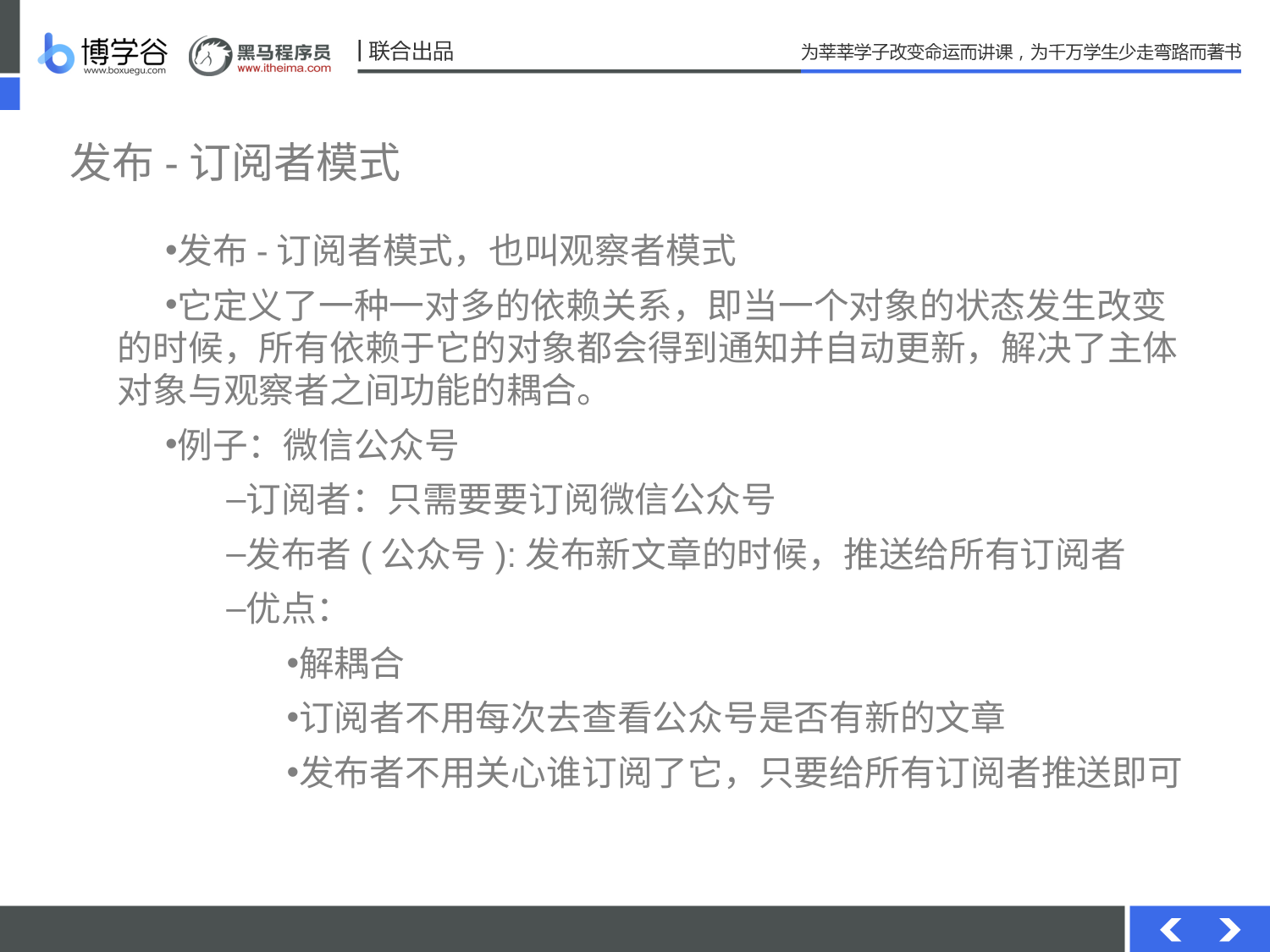

# 发布-订阅者模式
发布-订阅者模式，也叫观察者模式
它定义了一种一对多的依赖关系，即当一个对象的状态发生改变的时候，所有依赖于它的对象都会得到通知并自动更新，解决了主体对象与观察者之间功能的耦合。
例子：微信公众号
订阅者：只需要要订阅微信公众号
发布者(公众号):发布新文章的时候，推送给所有订阅者
优点：
解耦合
订阅者不用每次去查看公众号是否有新的文章
发布者不用关心谁订阅了它，只要给所有订阅者推送即可